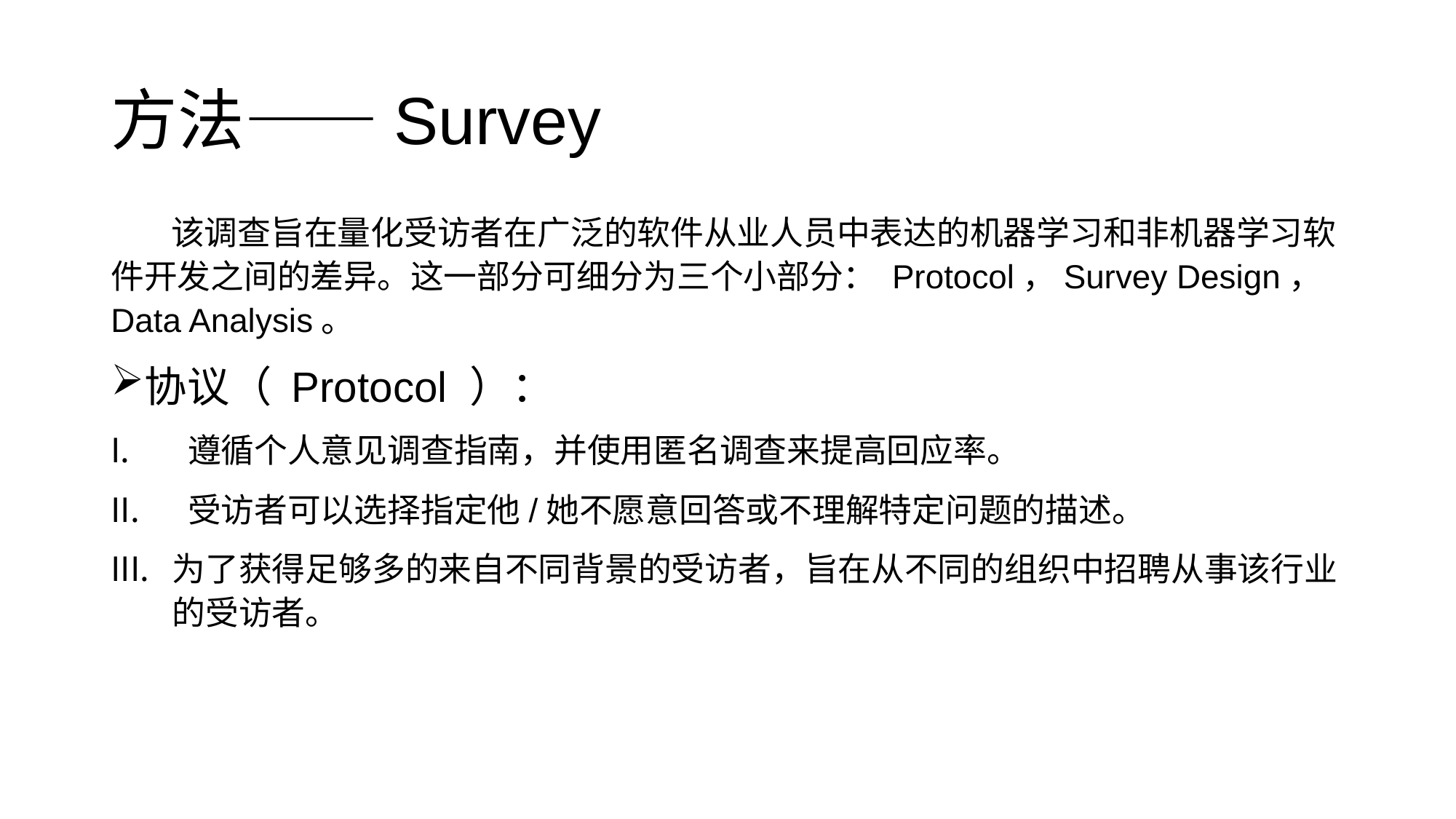

# 方法——Survey
       该调查旨在量化受访者在广泛的软件从业人员中表达的机器学习和非机器学习软件开发之间的差异。这一部分可细分为三个小部分： Protocol，Survey Design， Data Analysis。
协议（ Protocol ）：
 遵循个人意见调查指南，并使用匿名调查来提高回应率。
 受访者可以选择指定他/她不愿意回答或不理解特定问题的描述。
为了获得足够多的来自不同背景的受访者，旨在从不同的组织中招聘从事该行业的受访者。